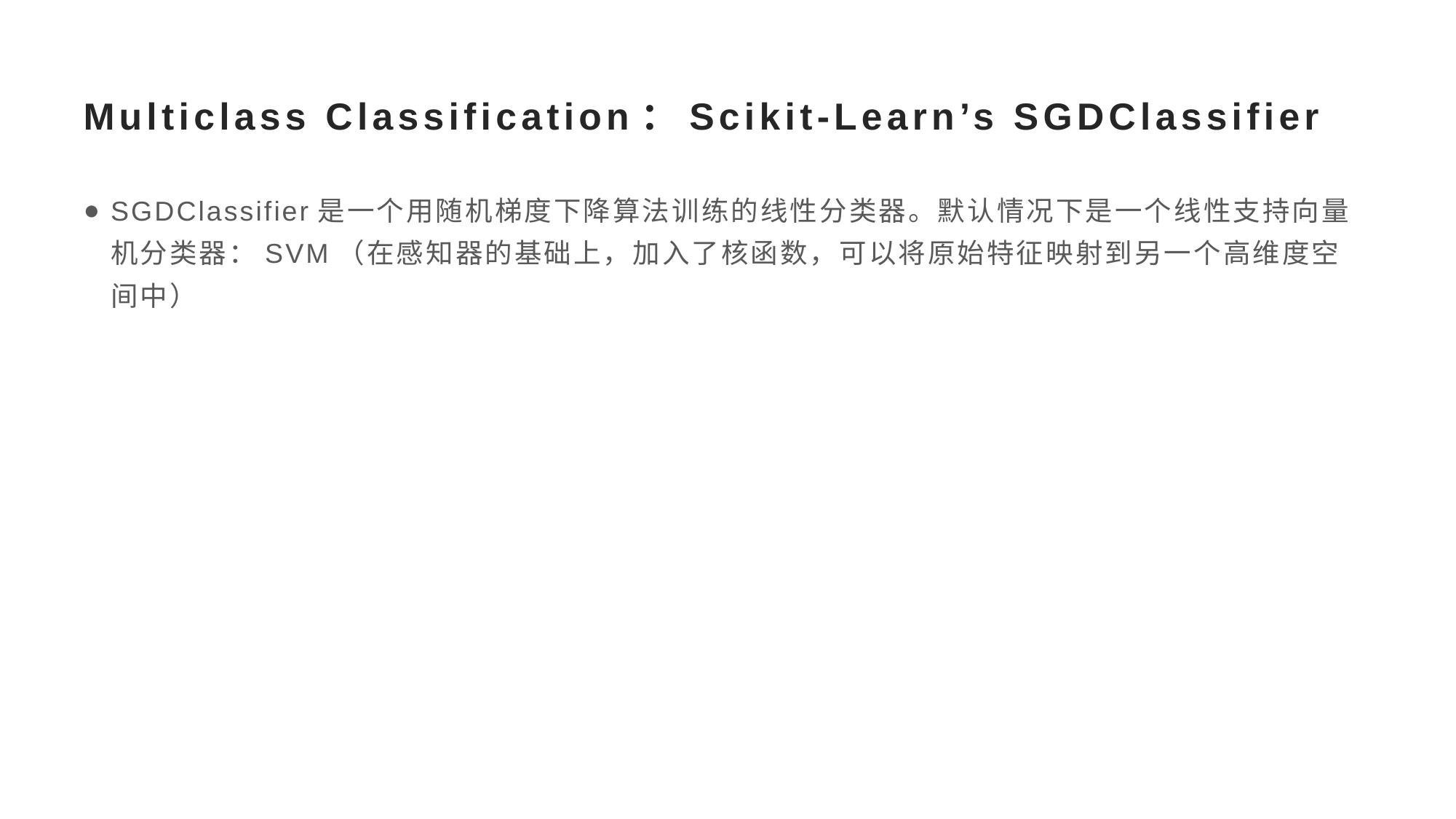

# Multiclass Classification：Scikit-Learn’s SGDClassifier
SGDClassifier是一个用随机梯度下降算法训练的线性分类器。默认情况下是一个线性支持向量机分类器：SVM（在感知器的基础上，加入了核函数，可以将原始特征映射到另一个高维度空间中）